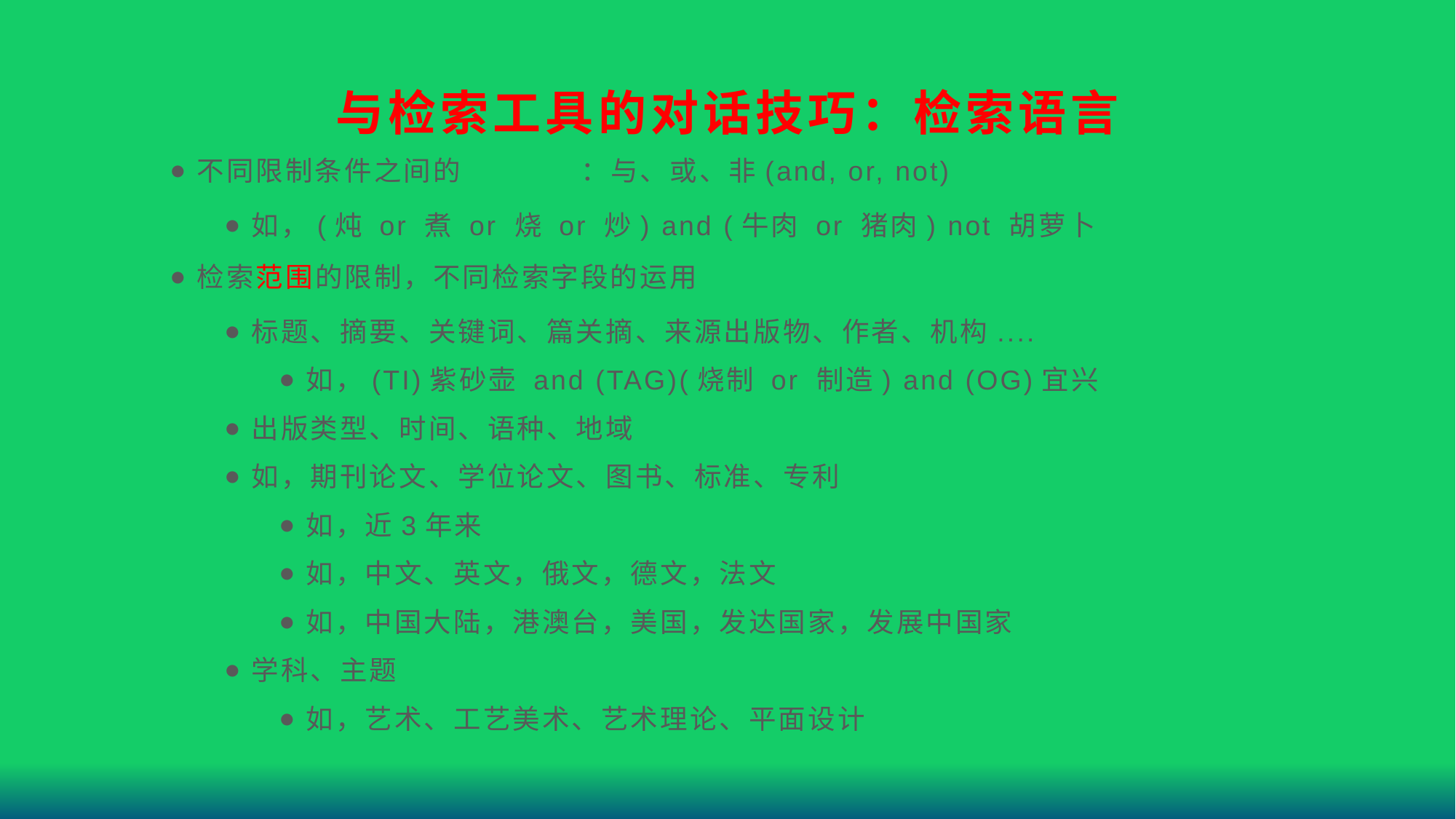

# 与检索工具的对话技巧：检索语言
不同限制条件之间的逻辑关系：与、或、非(and, or, not)
如，(炖 or 煮 or 烧 or 炒) and (牛肉 or 猪肉) not 胡萝卜
检索范围的限制，不同检索字段的运用
标题、摘要、关键词、篇关摘、来源出版物、作者、机构....
如，(TI)紫砂壶 and (TAG)(烧制 or 制造) and (OG)宜兴
出版类型、时间、语种、地域
如，期刊论文、学位论文、图书、标准、专利
如，近3年来
如，中文、英文，俄文，德文，法文
如，中国大陆，港澳台，美国，发达国家，发展中国家
学科、主题
如，艺术、工艺美术、艺术理论、平面设计